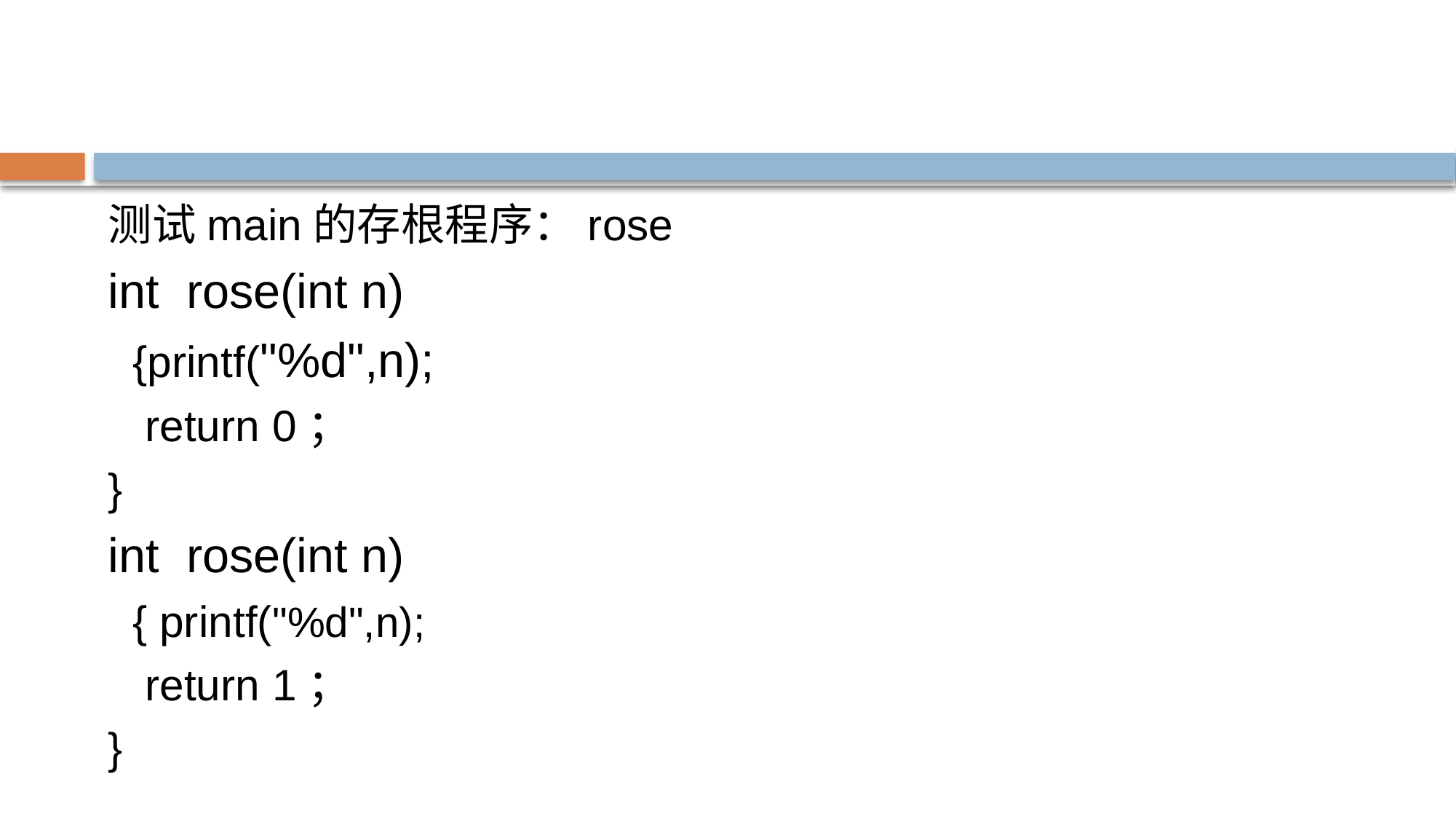

#
测试main的存根程序：rose
int  rose(int n)
  {printf("%d",n);
   return 0；
}
int  rose(int n)
  { printf("%d",n);
   return 1；
}